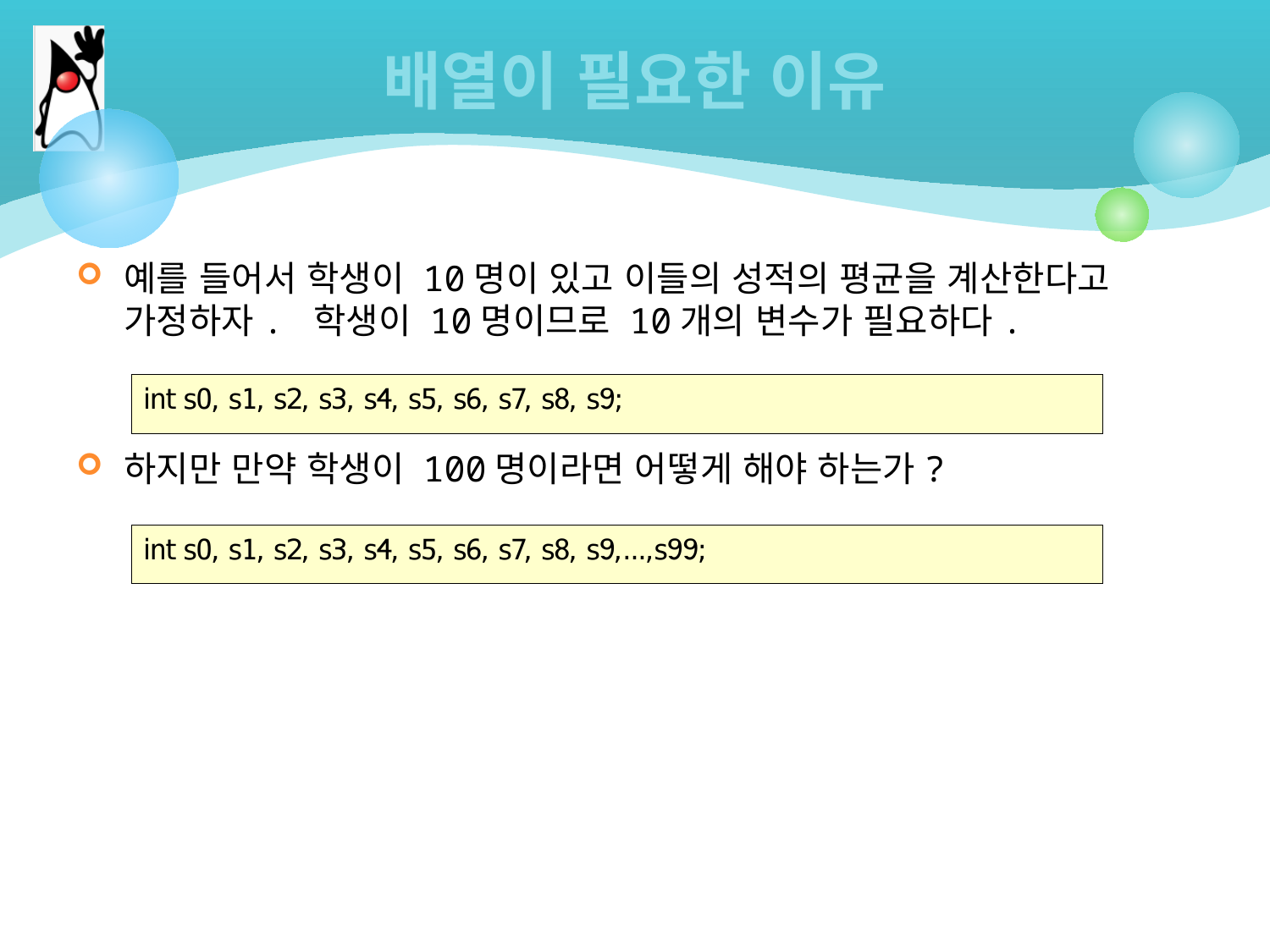

# 배열이 필요한 이유
예를 들어서 학생이 10명이 있고 이들의 성적의 평균을 계산한다고 가정하자. 학생이 10명이므로 10개의 변수가 필요하다.

하지만 만약 학생이 100명이라면 어떻게 해야 하는가?
int s0, s1, s2, s3, s4, s5, s6, s7, s8, s9;
int s0, s1, s2, s3, s4, s5, s6, s7, s8, s9,…,s99;